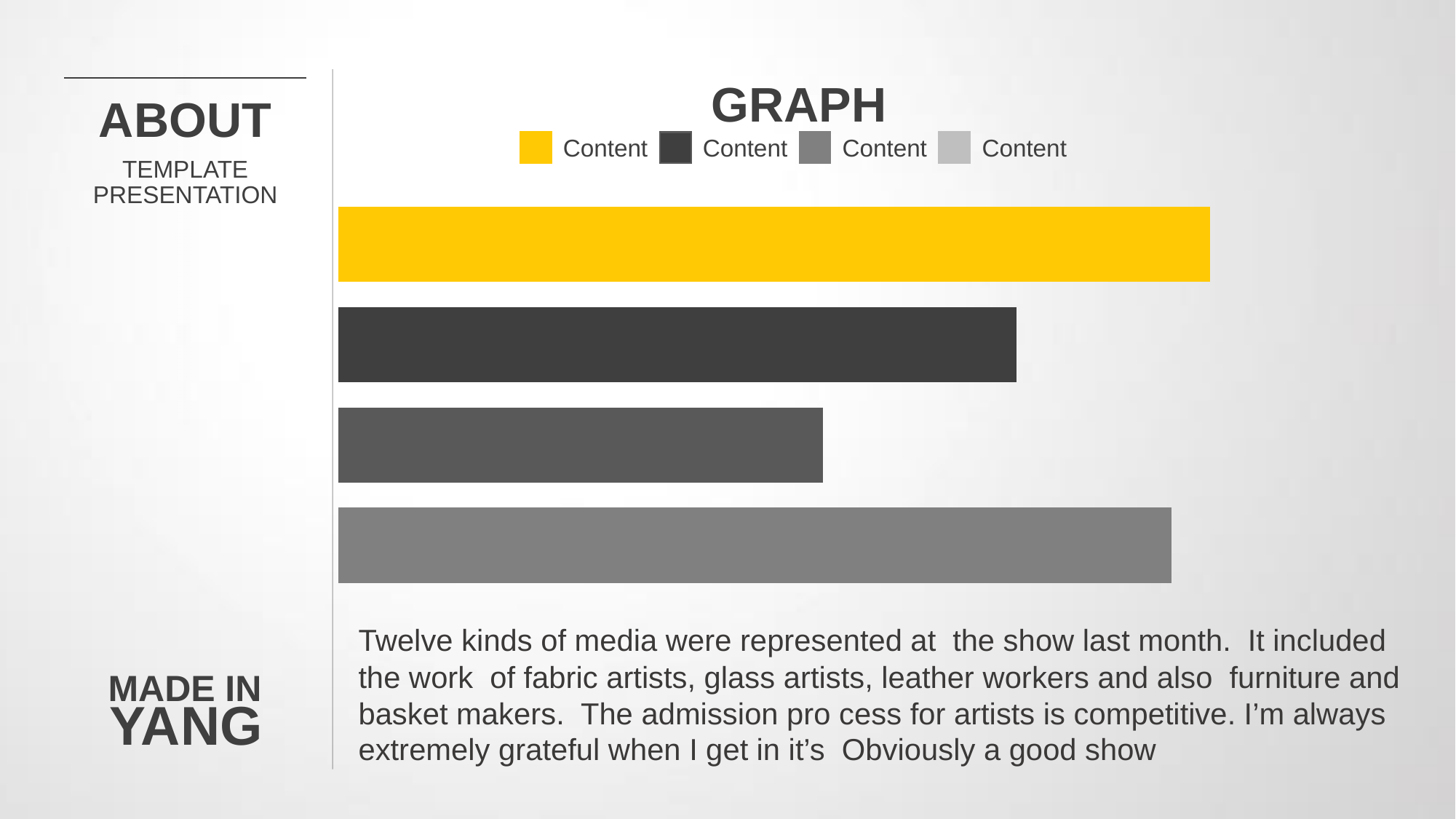

GRAPH
ABOUT
Content
Content
Content
Content

TEMPLATE
PRESENTATION

### Chart

| Category | 계열 1 | 열1 | 열2 |
|---|---|---|---|
| 항목 1 | 4.3 | None | None |
| 항목 2 | 2.5 | None | None |
| 항목 3 | 3.5 | None | None |
| 항목 4 | 4.5 | None | None |
Twelve kinds of media were represented at  the show last month.  It included the work  of fabric artists, glass artists, leather workers and also  furniture and basket makers.  The admission pro cess for artists is competitive. I’m always extremely grateful when I get in it’s  Obviously a good show
MADE IN
YANG